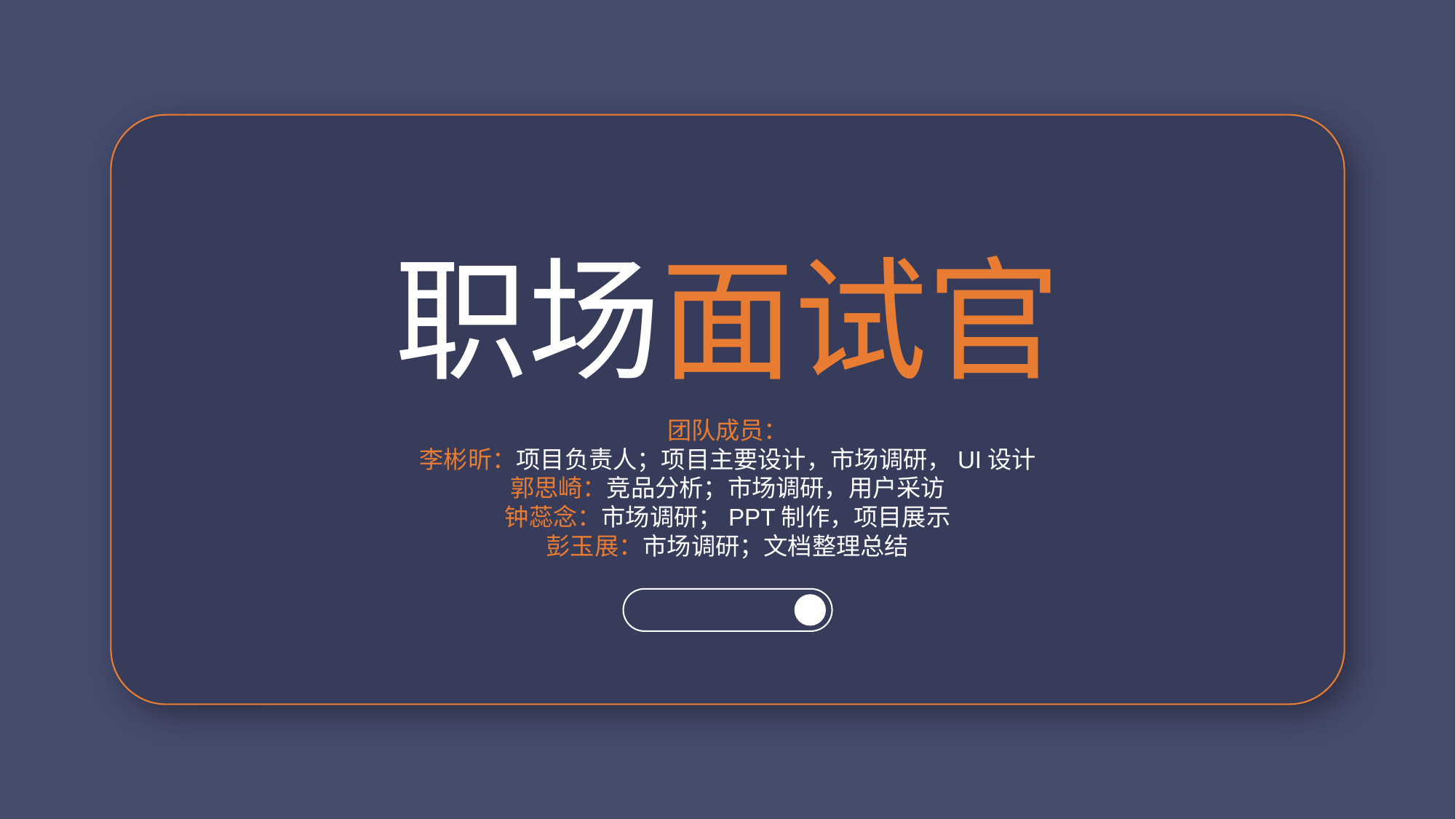

职场面试官
团队成员：
李彬昕：项目负责人；项目主要设计，市场调研，UI设计
郭思崎：竞品分析；市场调研，用户采访
钟蕊念：市场调研；PPT制作，项目展示
彭玉展：市场调研；文档整理总结